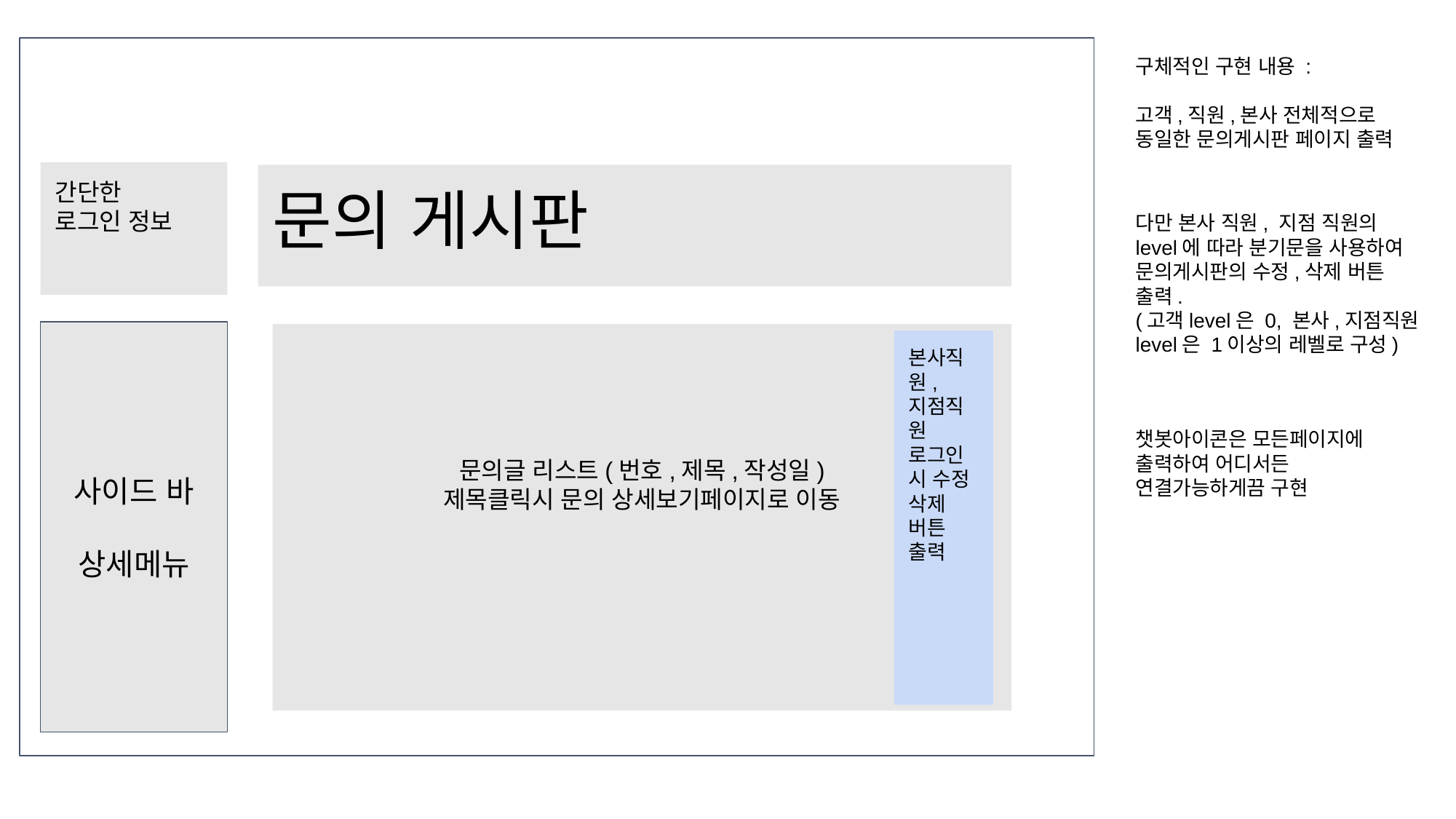

구체적인 구현 내용 :

고객,직원,본사 전체적으로 동일한 문의게시판 페이지 출력

간단한
로그인 정보

문의 게시판
다만 본사 직원, 지점 직원의 level에 따라 분기문을 사용하여
문의게시판의 수정,삭제 버튼 출력.
(고객level은 0, 본사,지점직원 level은 1이상의 레벨로 구성)

사이드 바

상세메뉴

문의글 리스트(번호,제목,작성일)
제목클릭시 문의 상세보기페이지로 이동

본사직원, 지점직원 로그인시 수정 삭제
버튼 출력
챗봇아이콘은 모든페이지에 출력하여 어디서든 연결가능하게끔 구현